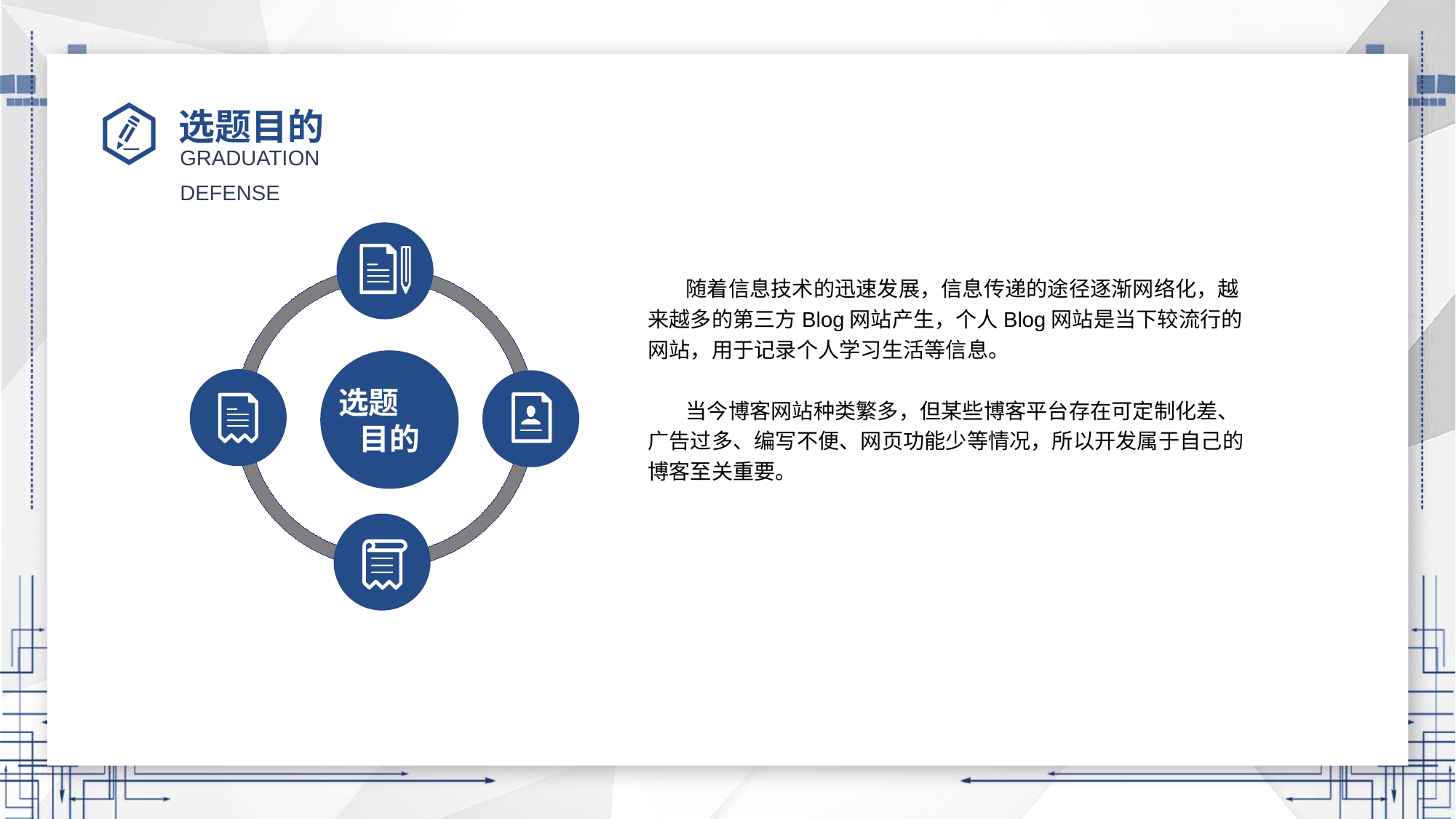

# 选题目的

       随着信息技术的迅速发展，信息传递的途径逐渐网络化，越来越多的第三方Blog网站产生，个人Blog网站是当下较流行的网站，用于记录个人学习生活等信息。

       当今博客网站种类繁多，但某些博客平台存在可定制化差、广告过多、编写不便、网页功能少等情况，所以开发属于自己的博客至关重要。
选题       目的